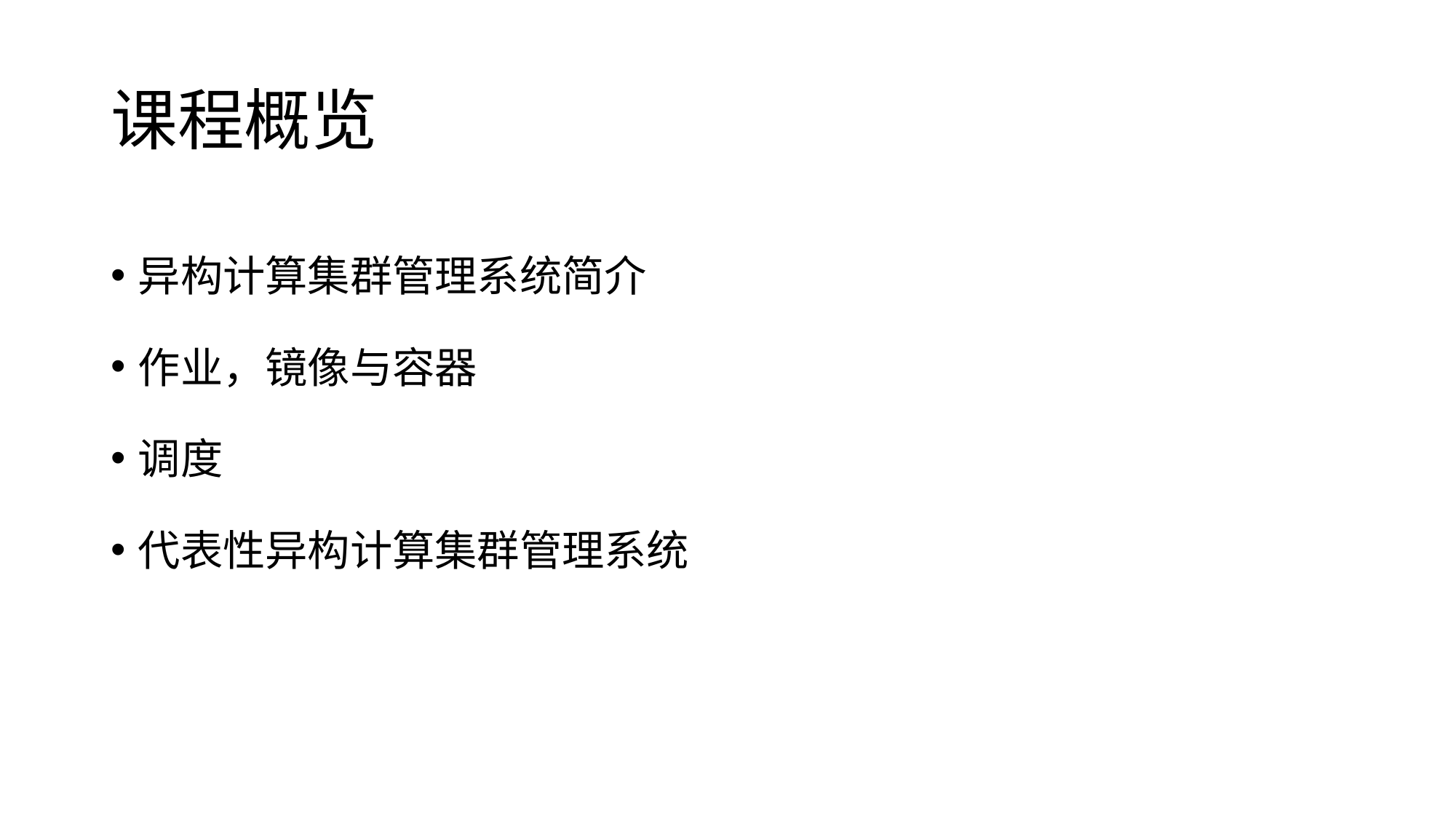

# 课程概览
异构计算集群管理系统简介
作业，镜像与容器
调度
代表性异构计算集群管理系统